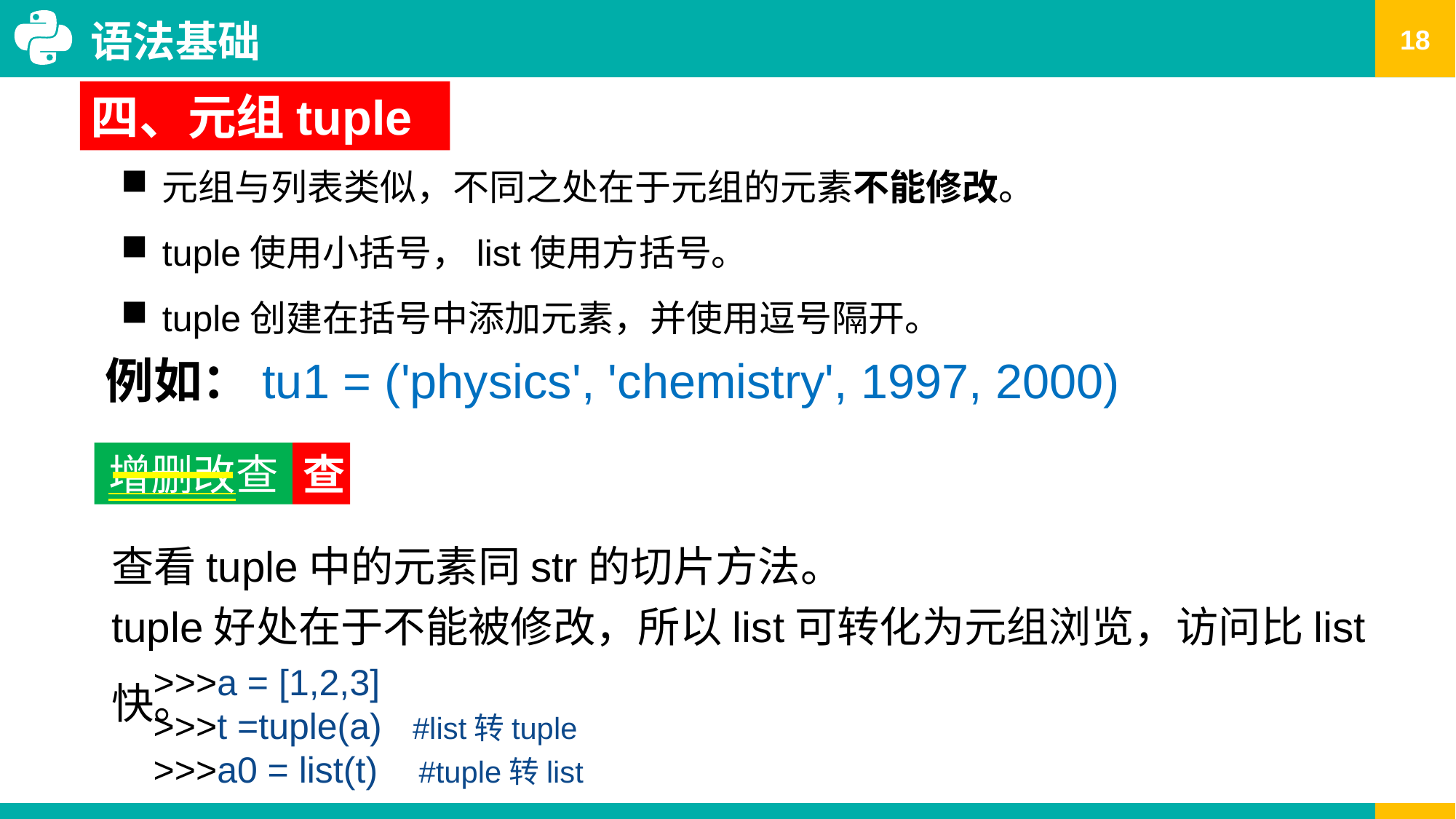

语法基础
四、元组tuple
元组与列表类似，不同之处在于元组的元素不能修改。
tuple使用小括号，list使用方括号。
tuple创建在括号中添加元素，并使用逗号隔开。
例如：tu1 = ('physics', 'chemistry', 1997, 2000)
增删改查
查
查看tuple中的元素同str的切片方法。
tuple好处在于不能被修改，所以list可转化为元组浏览，访问比list快。
>>>a = [1,2,3]
>>>t =tuple(a)   #list转tuple
>>>a0 = list(t)    #tuple转list